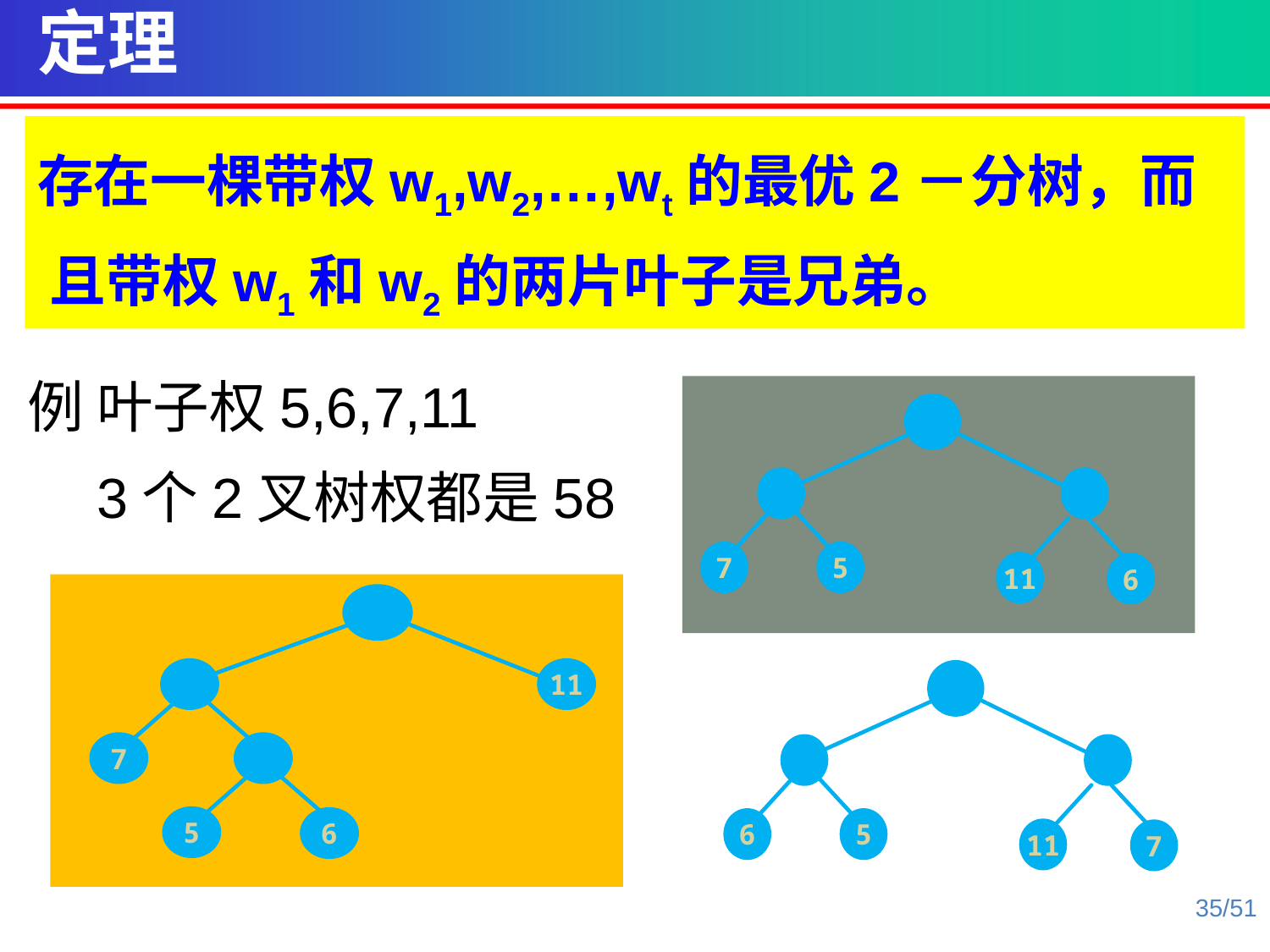

定理
存在一棵带权w1,w2,…,wt的最优2－分树，而且带权w1和w2的两片叶子是兄弟。
例 叶子权5,6,7,11

7
5
11
6
3个2叉树权都是58

11

7

5
6

6
5
11
7
35/51